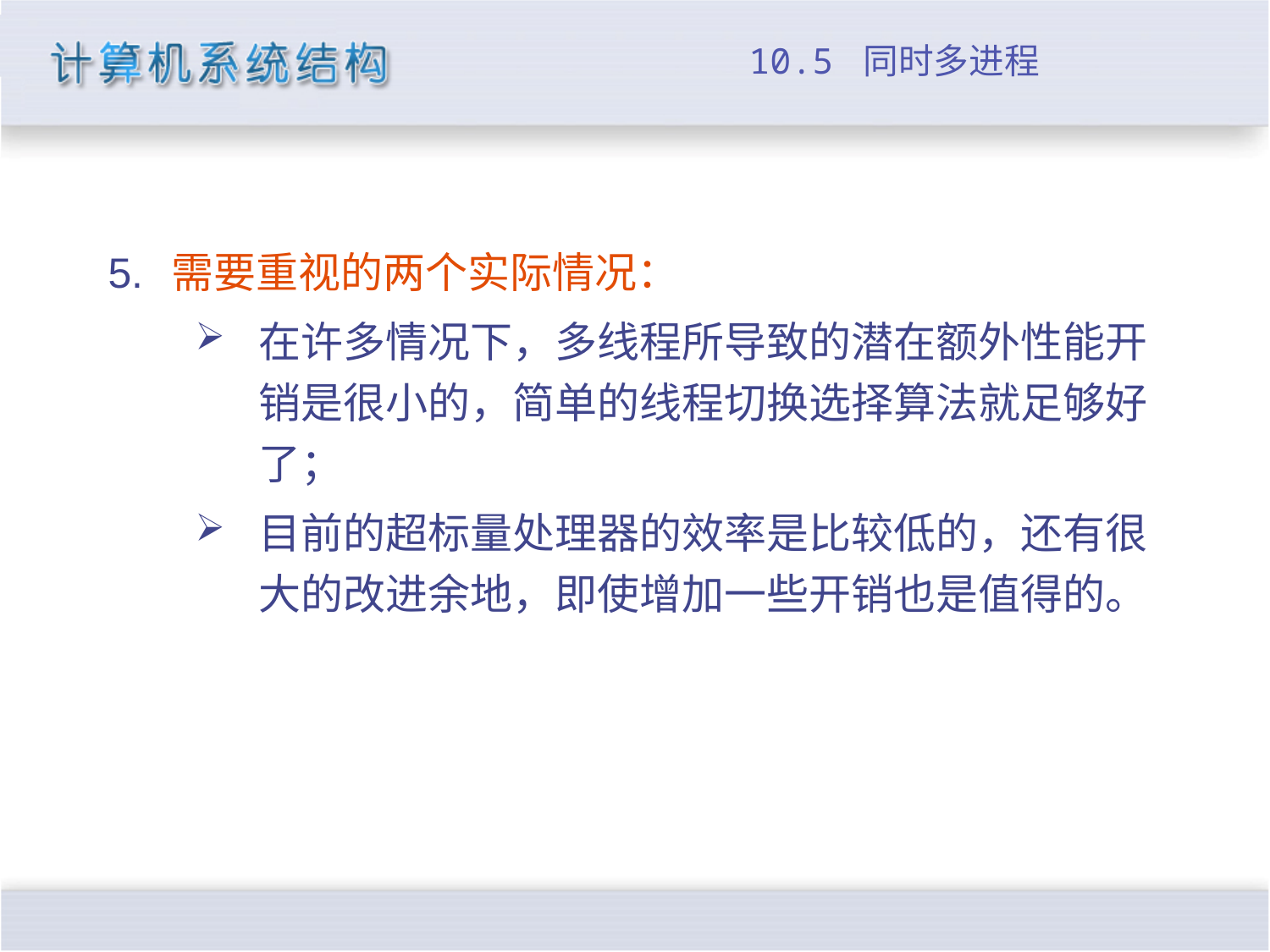

# 10.5 同时多进程
需要重视的两个实际情况：
在许多情况下，多线程所导致的潜在额外性能开销是很小的，简单的线程切换选择算法就足够好了；
目前的超标量处理器的效率是比较低的，还有很大的改进余地，即使增加一些开销也是值得的。